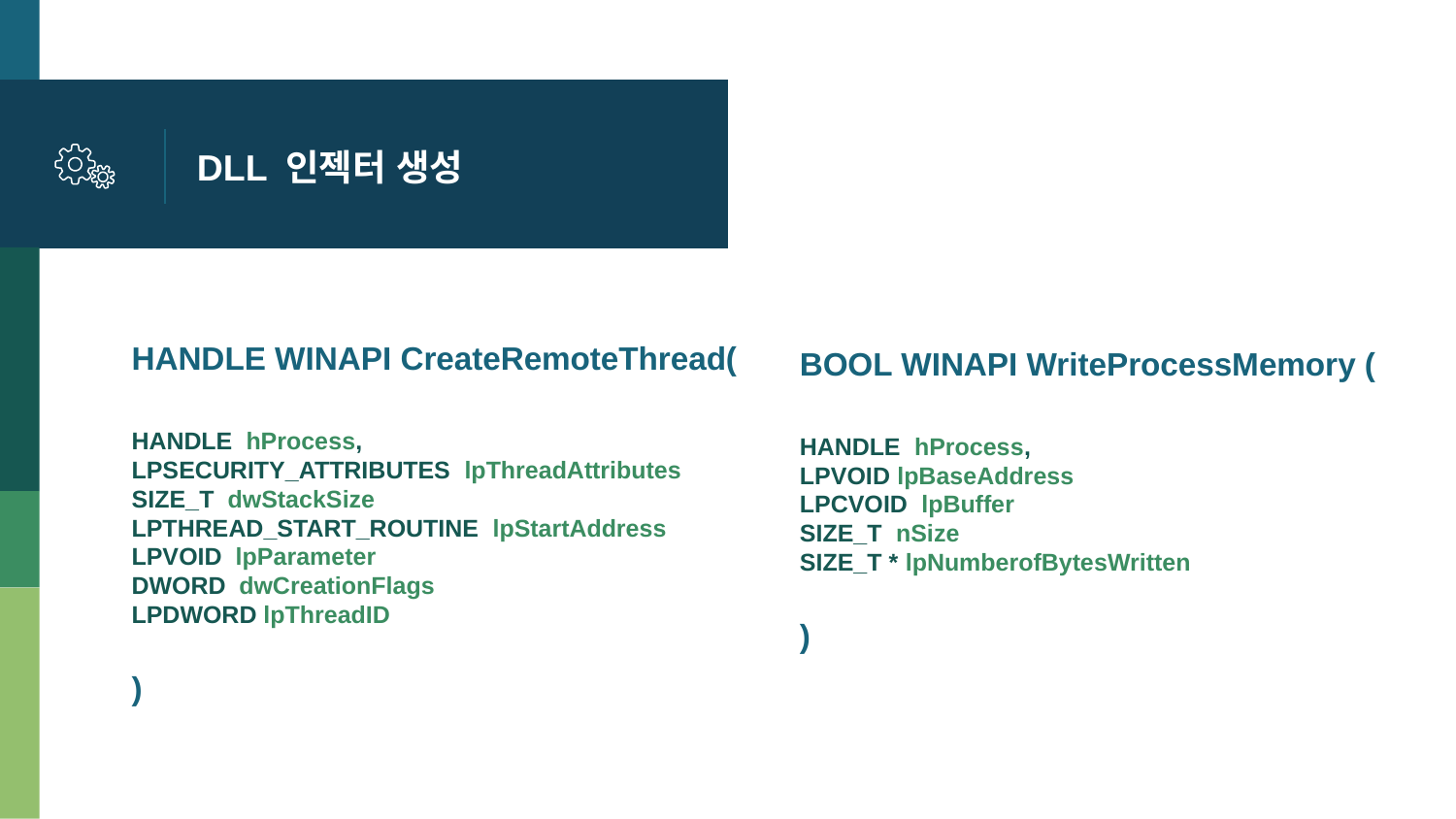

# DLL 인젝터 생성

HANDLE WINAPI CreateRemoteThread(

HANDLE  hProcess,
LPSECURITY_ATTRIBUTES  lpThreadAttributes
SIZE_T  dwStackSize
LPTHREAD_START_ROUTINE  lpStartAddress
LPVOID  lpParameter
DWORD  dwCreationFlags
LPDWORD lpThreadID

)

BOOL WINAPI WriteProcessMemory (

HANDLE  hProcess,
LPVOID lpBaseAddress
LPCVOID  lpBuffer
SIZE_T  nSize
SIZE_T * lpNumberofBytesWritten

)